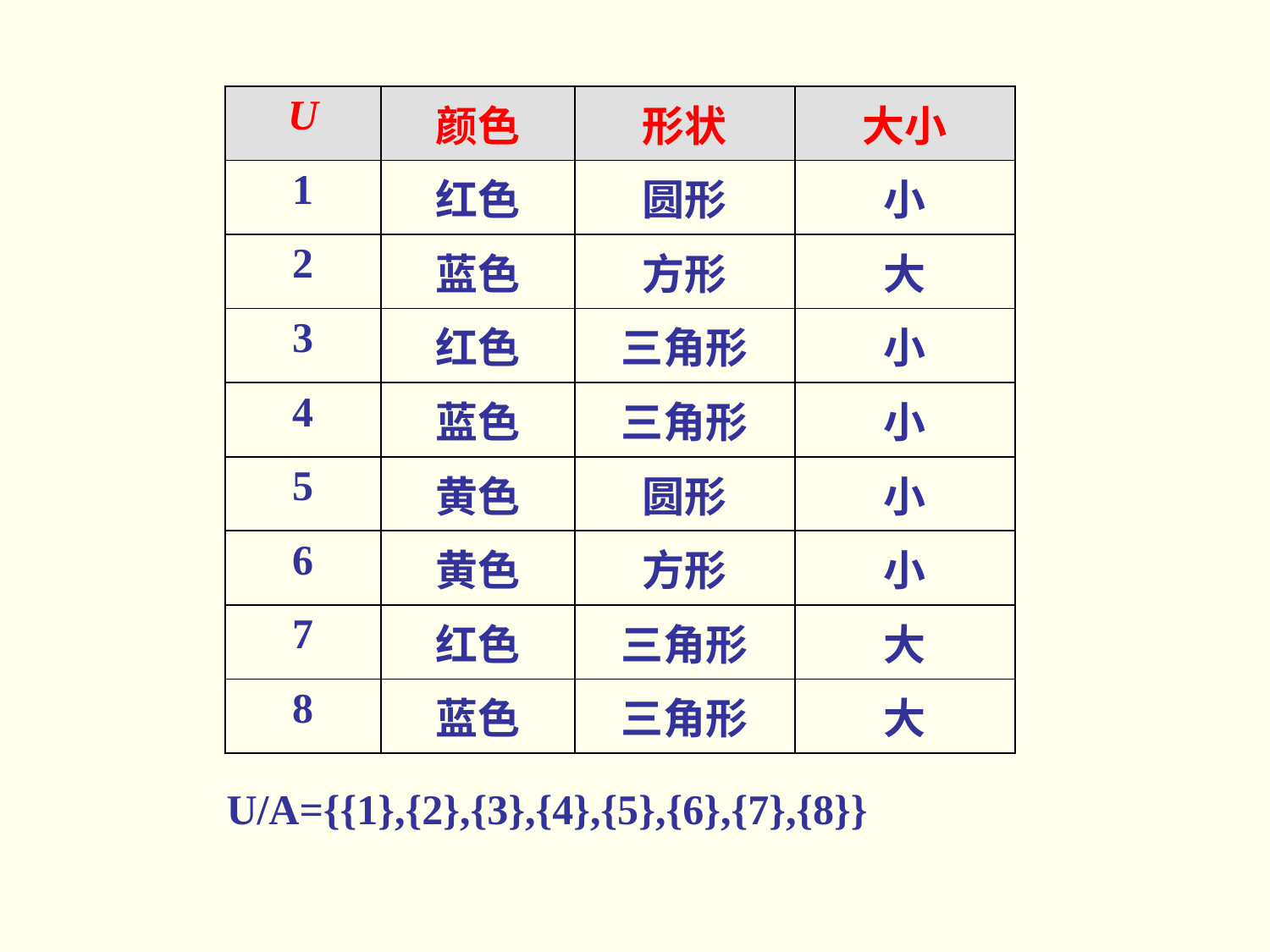

| U | 颜色 | 形状 | 大小 |
| --- | --- | --- | --- |
| 1 | 红色 | 圆形 | 小 |
| 2 | 蓝色 | 方形 | 大 |
| 3 | 红色 | 三角形 | 小 |
| 4 | 蓝色 | 三角形 | 小 |
| 5 | 黄色 | 圆形 | 小 |
| 6 | 黄色 | 方形 | 小 |
| 7 | 红色 | 三角形 | 大 |
| 8 | 蓝色 | 三角形 | 大 |
U/A={{1},{2},{3},{4},{5},{6},{7},{8}}